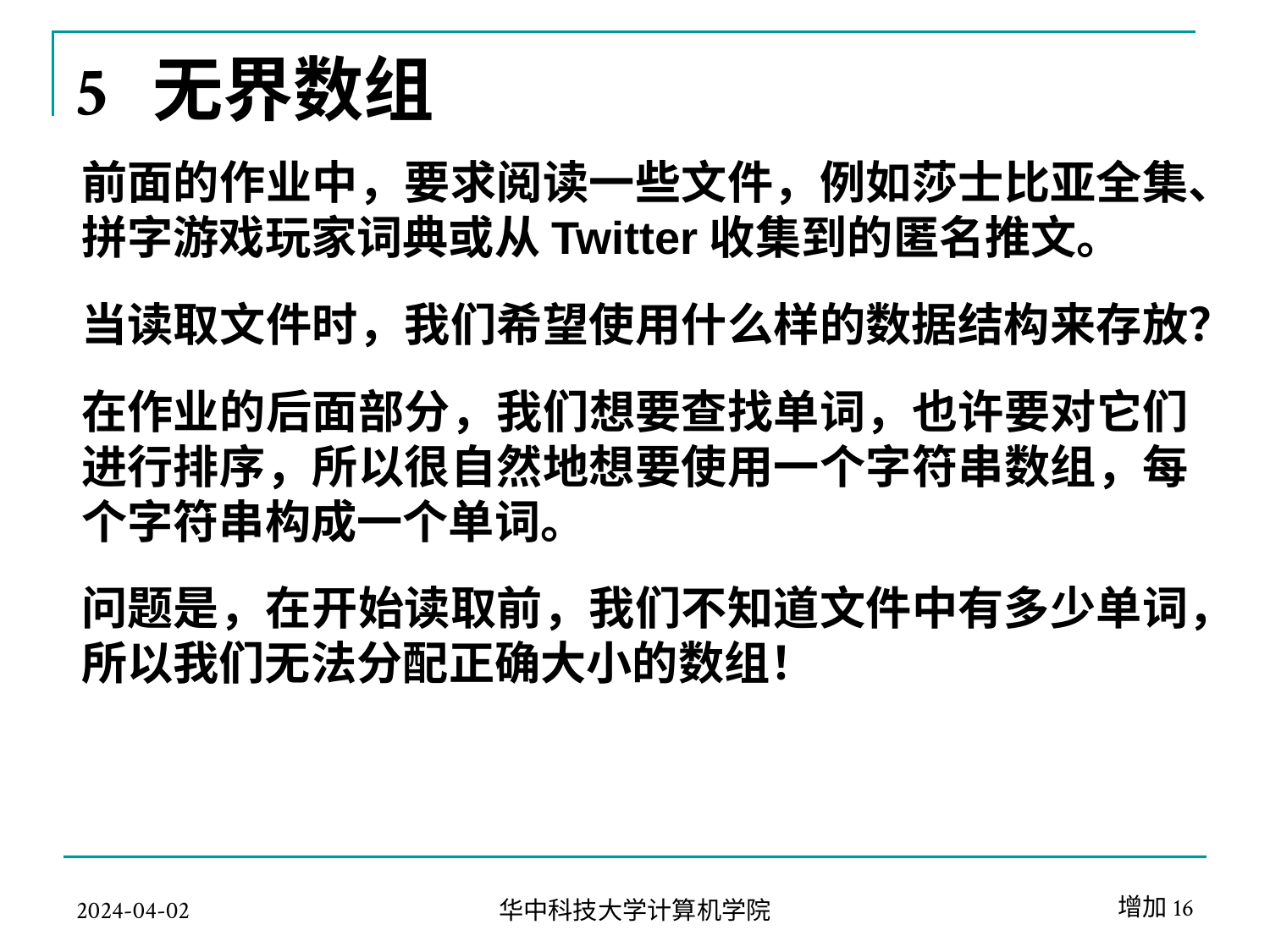

# 5  无界数组
前面的作业中，要求阅读一些文件，例如莎士比亚全集、拼字游戏玩家词典或从Twitter收集到的匿名推文。
当读取文件时，我们希望使用什么样的数据结构来存放？
在作业的后面部分，我们想要查找单词，也许要对它们进行排序，所以很自然地想要使用一个字符串数组，每个字符串构成一个单词。
问题是，在开始读取前，我们不知道文件中有多少单词，所以我们无法分配正确大小的数组！

2024-04-02
增加16
华中科技大学计算机学院